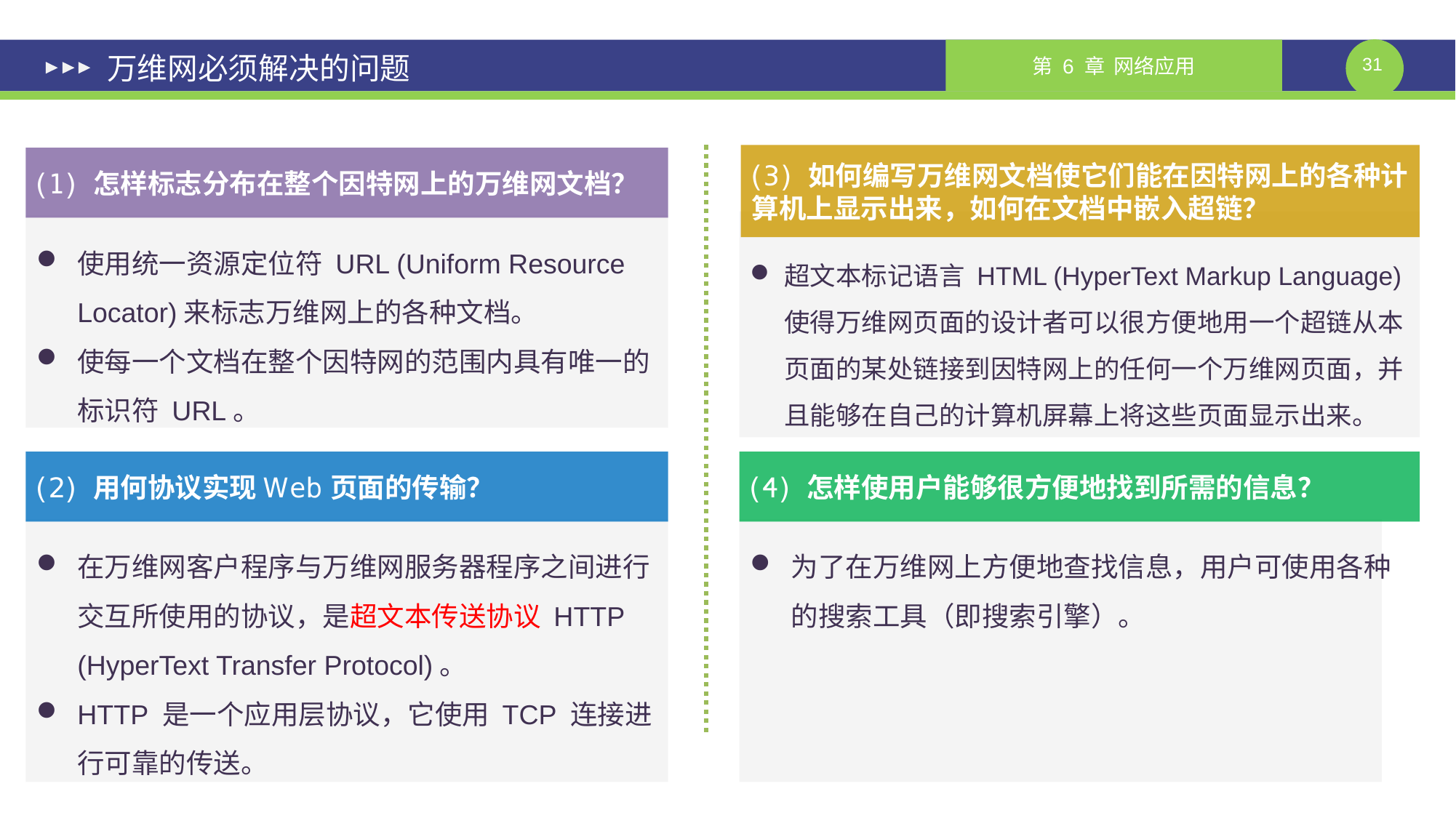

# 万维网必须解决的问题
(3) 如何编写万维网文档使它们能在因特网上的各种计算机上显示出来，如何在文档中嵌入超链？
(1) 怎样标志分布在整个因特网上的万维网文档？

使用统一资源定位符 URL (Uniform Resource Locator)来标志万维网上的各种文档。
使每一个文档在整个因特网的范围内具有唯一的标识符 URL。
超文本标记语言 HTML (HyperText Markup Language)使得万维网页面的设计者可以很方便地用一个超链从本页面的某处链接到因特网上的任何一个万维网页面，并且能够在自己的计算机屏幕上将这些页面显示出来。
(2) 用何协议实现Web页面的传输？
(4) 怎样使用户能够很方便地找到所需的信息？

在万维网客户程序与万维网服务器程序之间进行交互所使用的协议，是超文本传送协议 HTTP (HyperText Transfer Protocol)。
HTTP 是一个应用层协议，它使用 TCP 连接进行可靠的传送。
为了在万维网上方便地查找信息，用户可使用各种的搜索工具（即搜索引擎）。